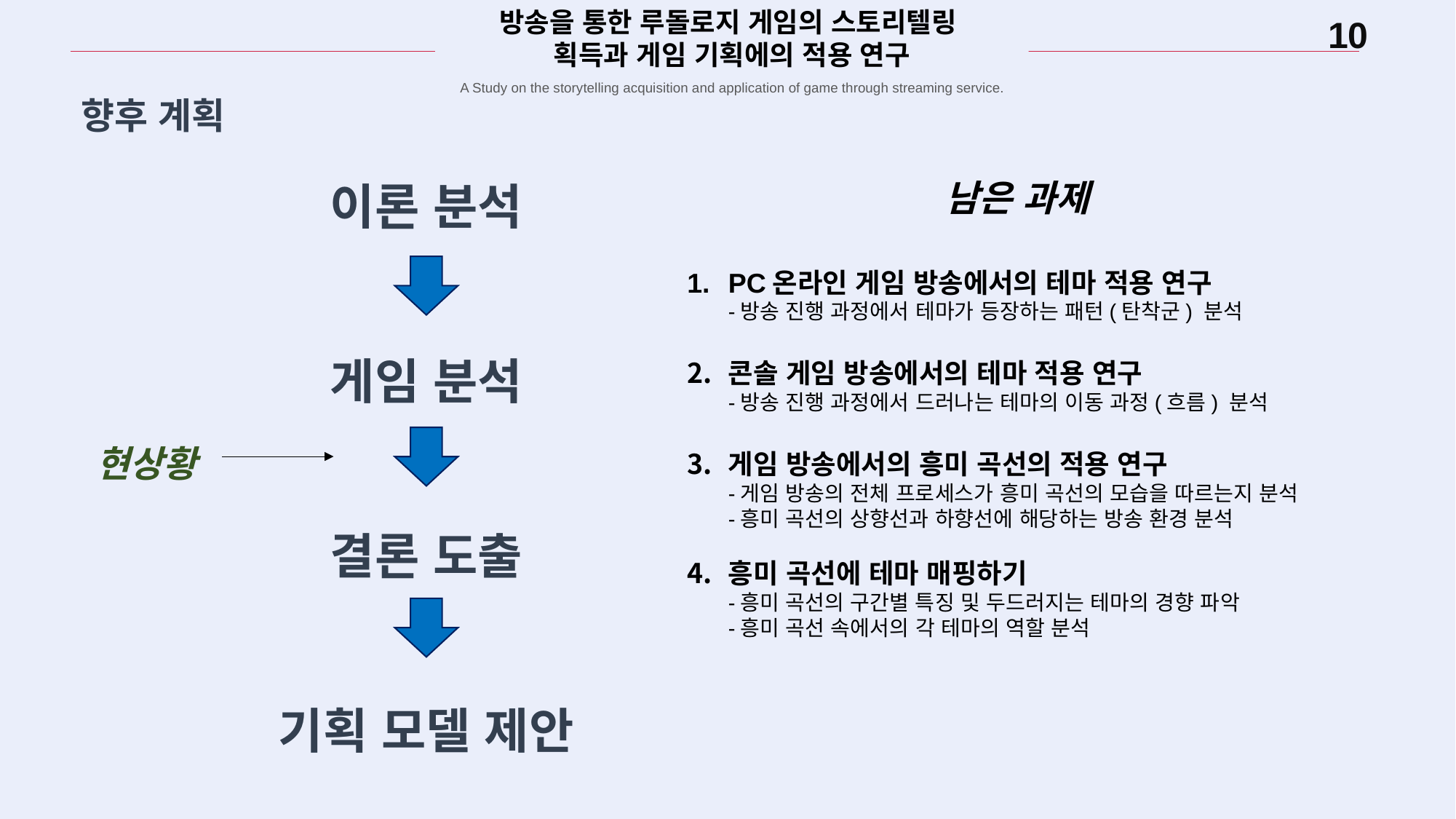

방송을 통한 루돌로지 게임의 스토리텔링
획득과 게임 기획에의 적용 연구
A Study on the storytelling acquisition and application of game through streaming service.
향후 계획
이론 분석

게임 분석

결론 도출

기획 모델 제안
남은 과제

PC온라인 게임 방송에서의 테마 적용 연구
-방송 진행 과정에서 테마가 등장하는 패턴(탄착군) 분석

콘솔 게임 방송에서의 테마 적용 연구
-방송 진행 과정에서 드러나는 테마의 이동 과정(흐름) 분석

게임 방송에서의 흥미 곡선의 적용 연구
-게임 방송의 전체 프로세스가 흥미 곡선의 모습을 따르는지 분석
-흥미 곡선의 상향선과 하향선에 해당하는 방송 환경 분석

흥미 곡선에 테마 매핑하기
-흥미 곡선의 구간별 특징 및 두드러지는 테마의 경향 파악
-흥미 곡선 속에서의 각 테마의 역할 분석
현상황